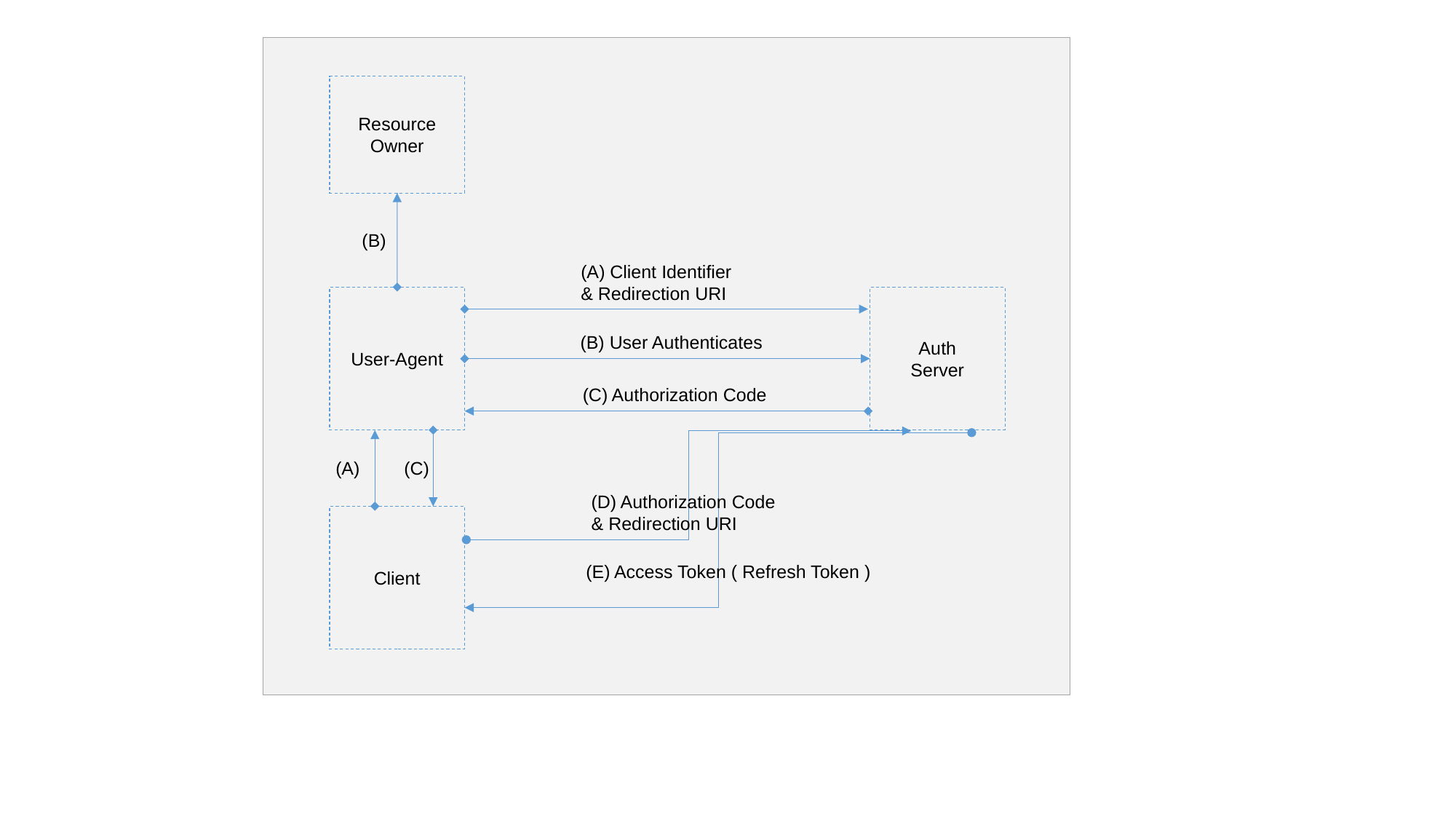

授权码模式（authorization code）是功能最完整、流程最严密的授权模式。它的特点就是通过客户端的后台服务器，与"服务提供商"的认证服务器进行互动。

Resource
Owner
(B)
(A) Client Identifier
& Redirection URI
User-Agent
Auth
Server
(B) User Authenticates
(C) Authorization Code
(C)
(A)
(D) Authorization Code
& Redirection URI
Client
(E) Access Token ( Refresh Token )